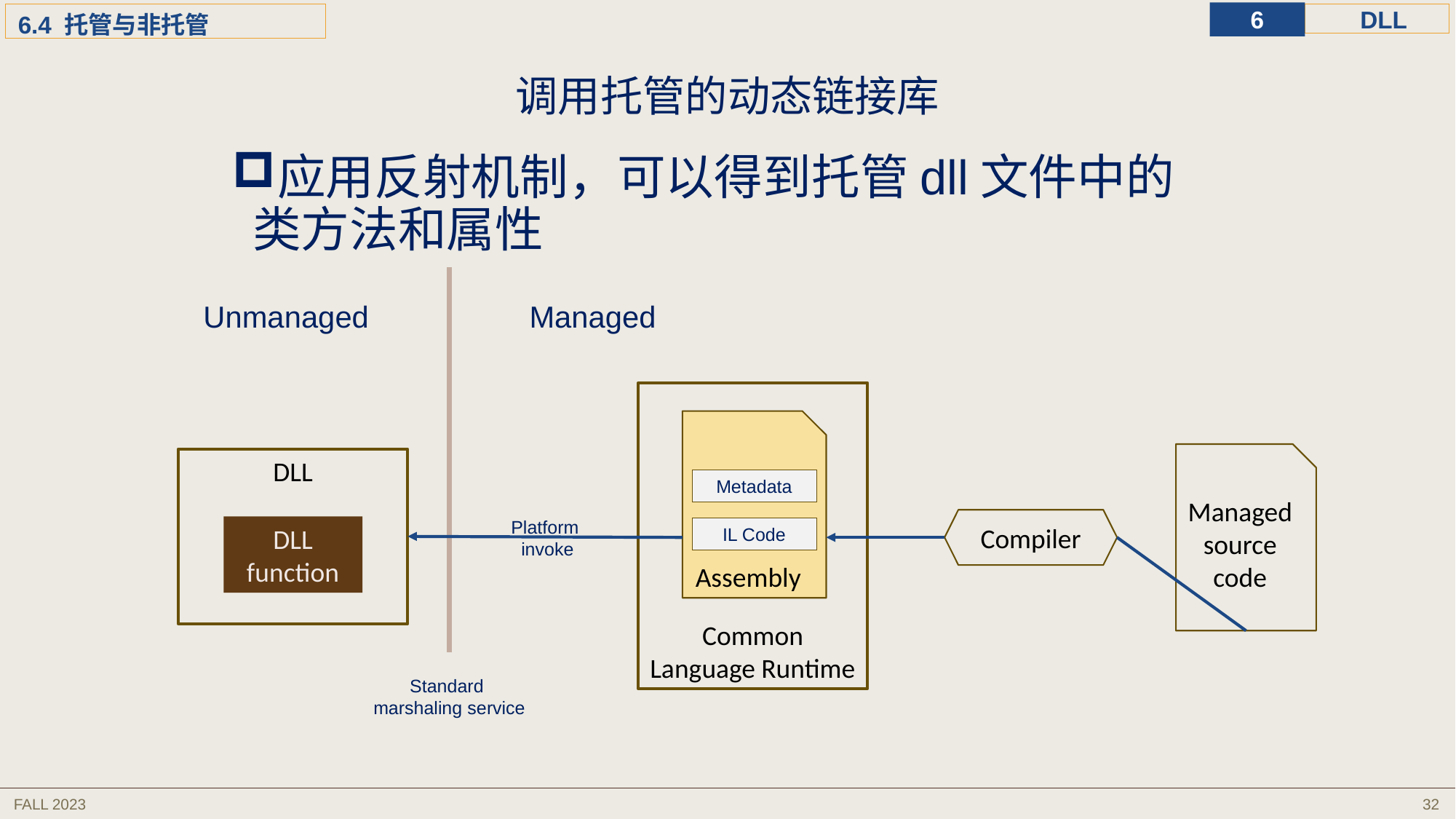

调用托管的动态链接库
应用反射机制，可以得到托管dll文件中的类方法和属性
Unmanaged
Managed

Common Language Runtime

Assembly
Metadata
IL Code

Managed source code

DLL

DLL function
Compiler
Platform
invoke
Standard
marshaling service